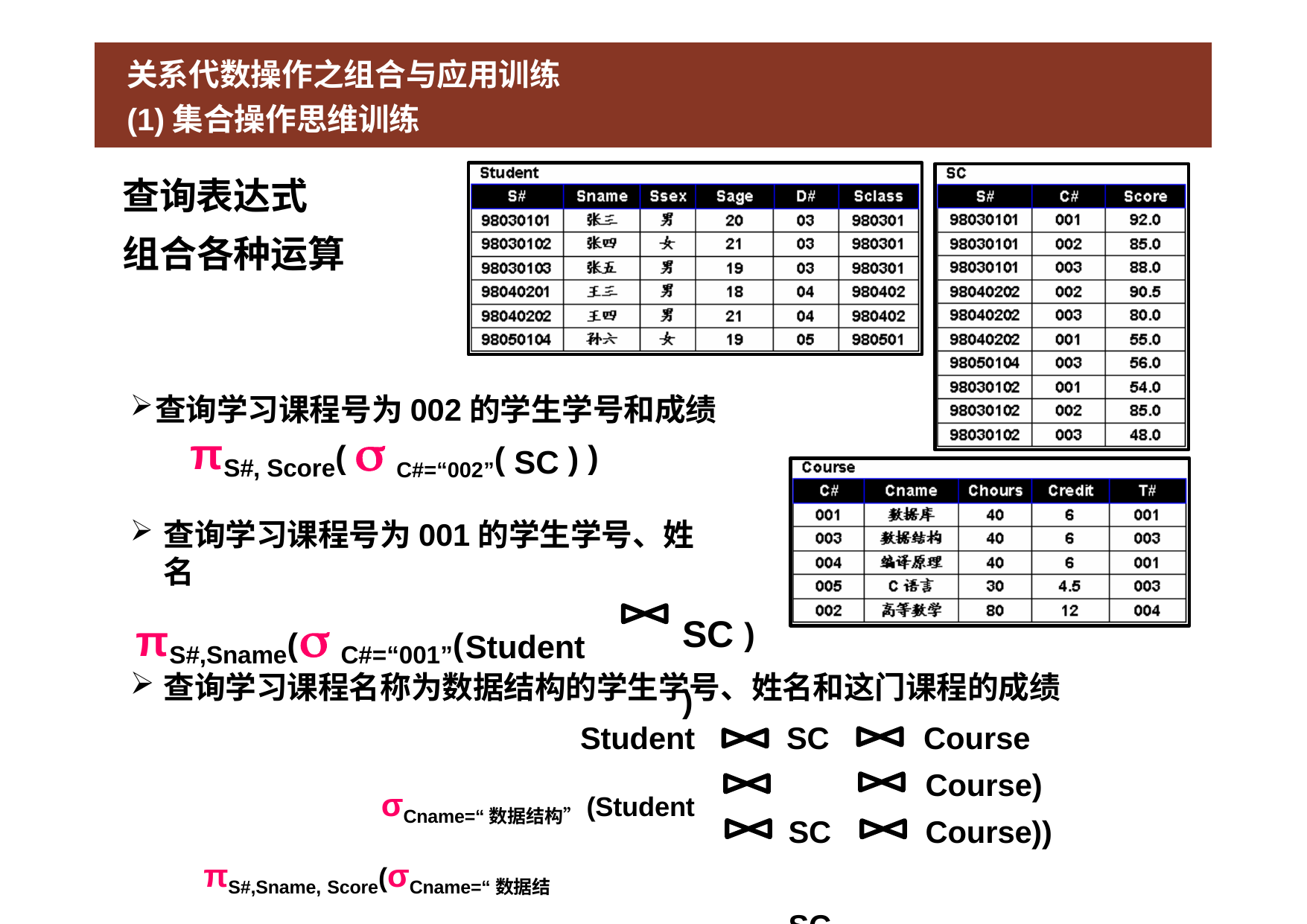

关系代数操作之组合与应用训练
(1)集合操作思维训练
查询表达式 组合各种运算

查询学习课程号为002的学生学号和成绩
πS#, Score( σ C#=“002”( SC ) )
查询学习课程号为001的学生学号、姓名

πS#,Sname(σ C#=“001”(Student
SC ))

查询学习课程名称为数据结构的学生学号、姓名和这门课程的成绩
SC  SC  SC
Course  Course)  Course))
Student
σCname=“数据结构”(Student  πS#,Sname, Score(σCname=“数据结构”(Student